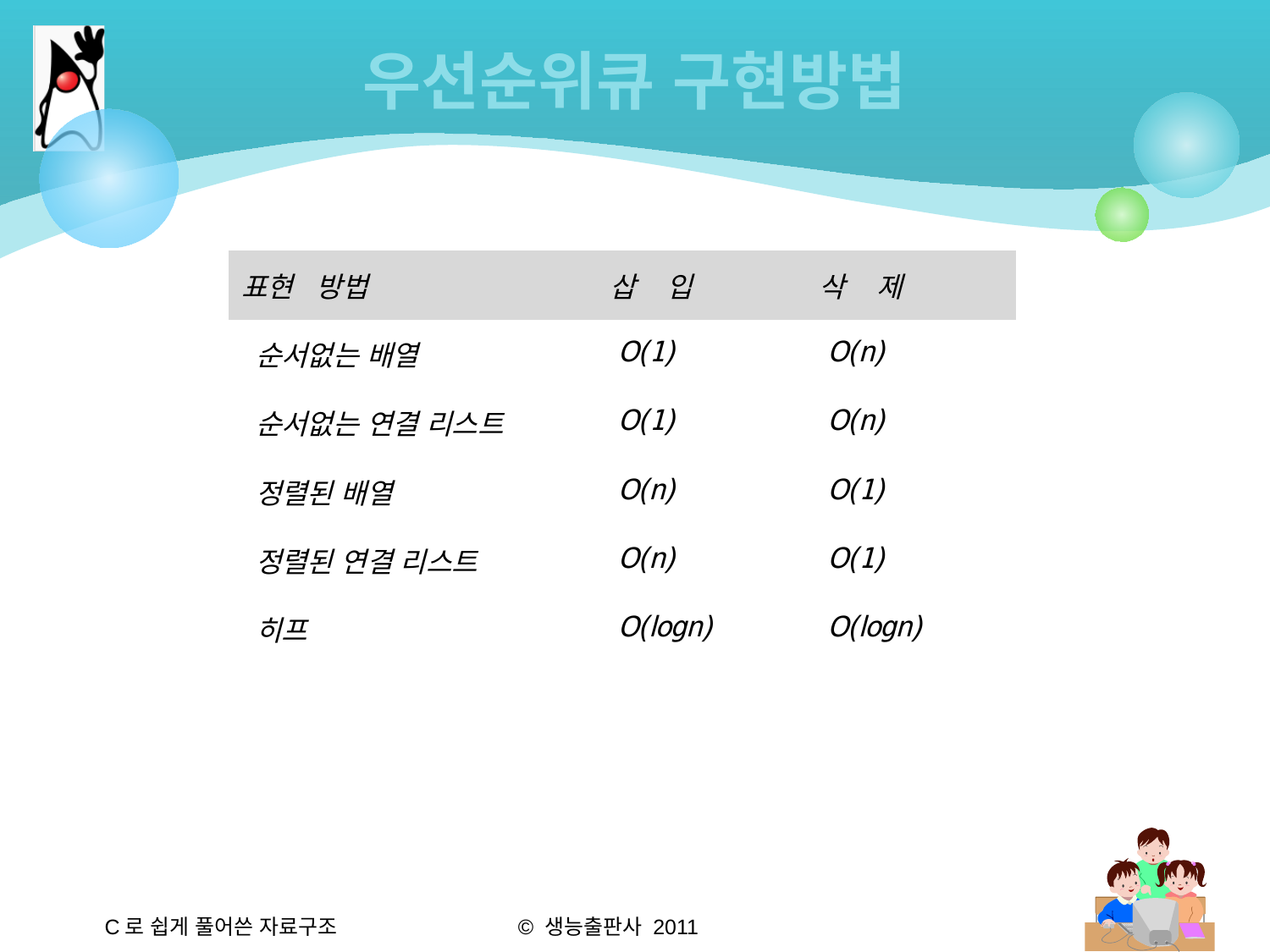

# 우선순위큐 구현방법
| 표현   방법 | 삽    입 | 삭    제 |
| --- | --- | --- |
| 순서없는 배열 | O(1) | O(n) |
| 순서없는 연결 리스트 | O(1) | O(n) |
| 정렬된 배열 | O(n) | O(1) |
| 정렬된 연결 리스트 | O(n) | O(1) |
| 히프 | O(logn) | O(logn) |